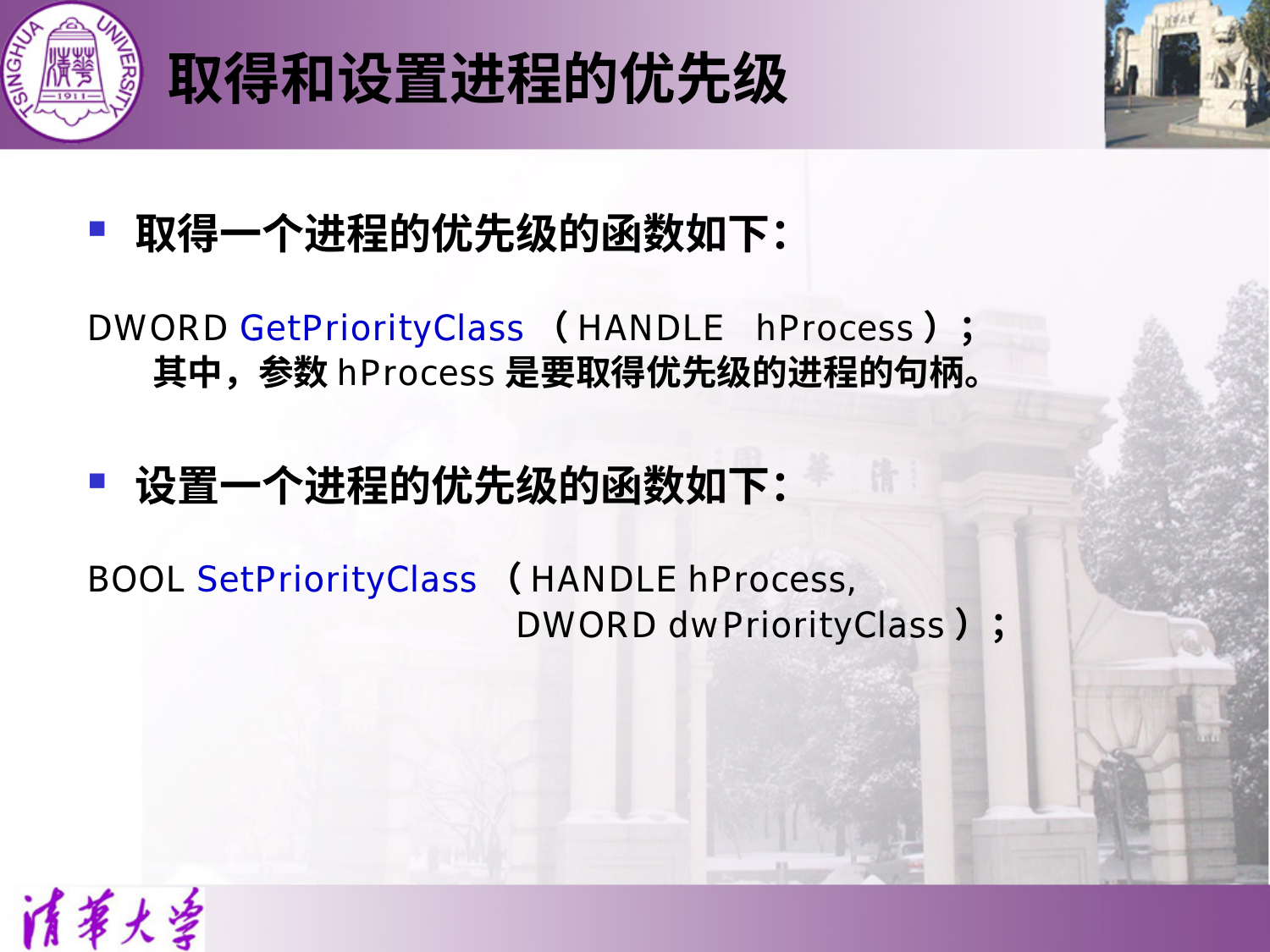

# 取得和设置进程的优先级
取得一个进程的优先级的函数如下：

DWORD GetPriorityClass（HANDLE   hProcess）；
       其中，参数hProcess是要取得优先级的进程的句柄。

设置一个进程的优先级的函数如下：

BOOL SetPriorityClass（HANDLE hProcess,
				DWORD dwPriorityClass）；